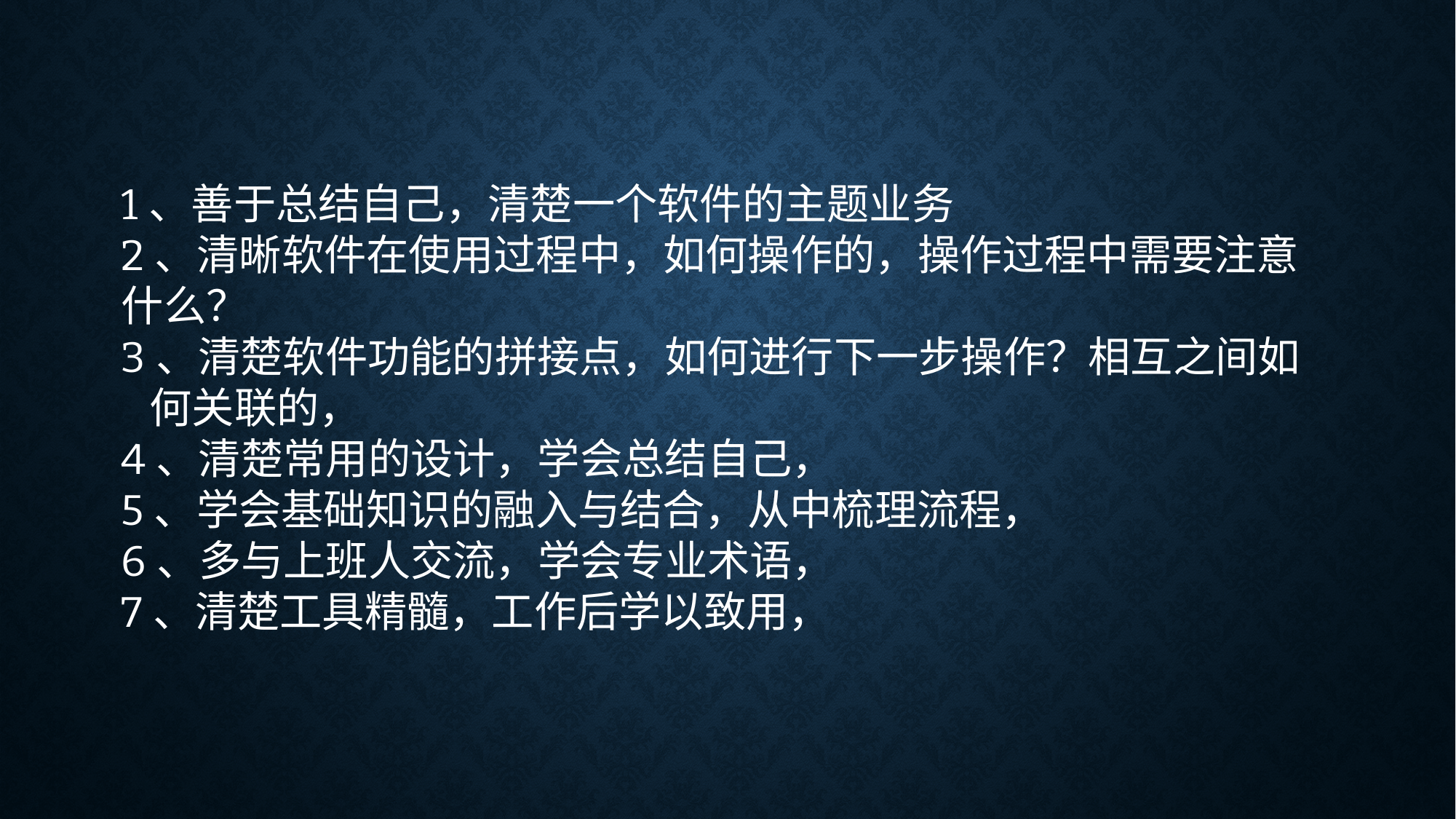

1、善于总结自己，清楚一个软件的主题业务
2、清晰软件在使用过程中，如何操作的，操作过程中需要注意   什么？
3、清楚软件功能的拼接点，如何进行下一步操作？相互之间如      何关联的，
4、清楚常用的设计，学会总结自己，
5、学会基础知识的融入与结合，从中梳理流程，
6、多与上班人交流，学会专业术语，
7、清楚工具精髓，工作后学以致用，